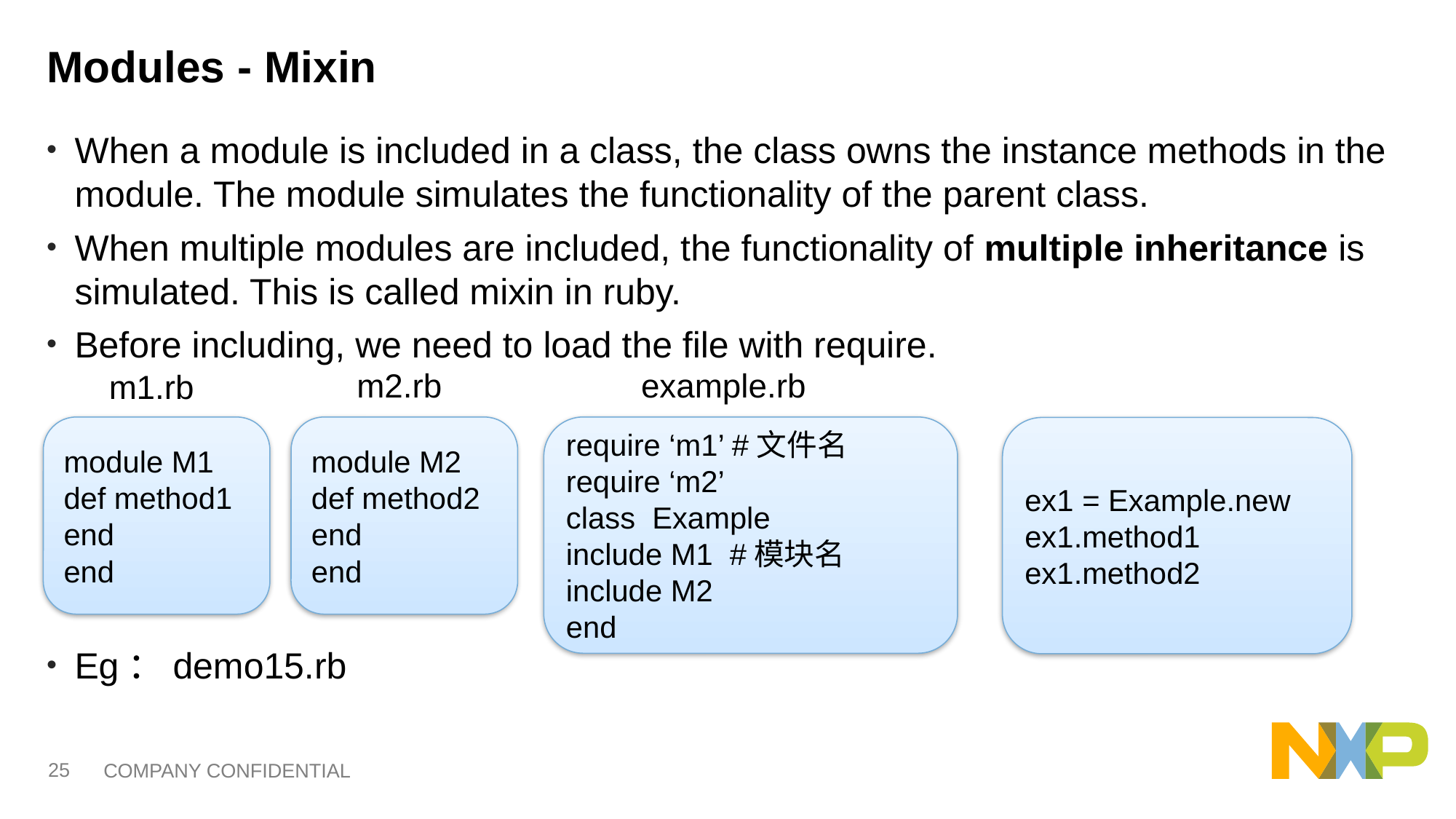

# Modules - Mixin
When a module is included in a class, the class owns the instance methods in the module. The module simulates the functionality of the parent class.
When multiple modules are included, the functionality of multiple inheritance is simulated. This is called mixin in ruby.
Before including, we need to load the file with require.

Eg：demo15.rb

m2.rb
module M2
def method2
end
end
example.rb
require ‘m1’ #文件名
require ‘m2’
class  Example
include M1  #模块名
include M2
end
m1.rb
module M1
def method1
end
end
ex1 = Example.new
ex1.method1
ex1.method2